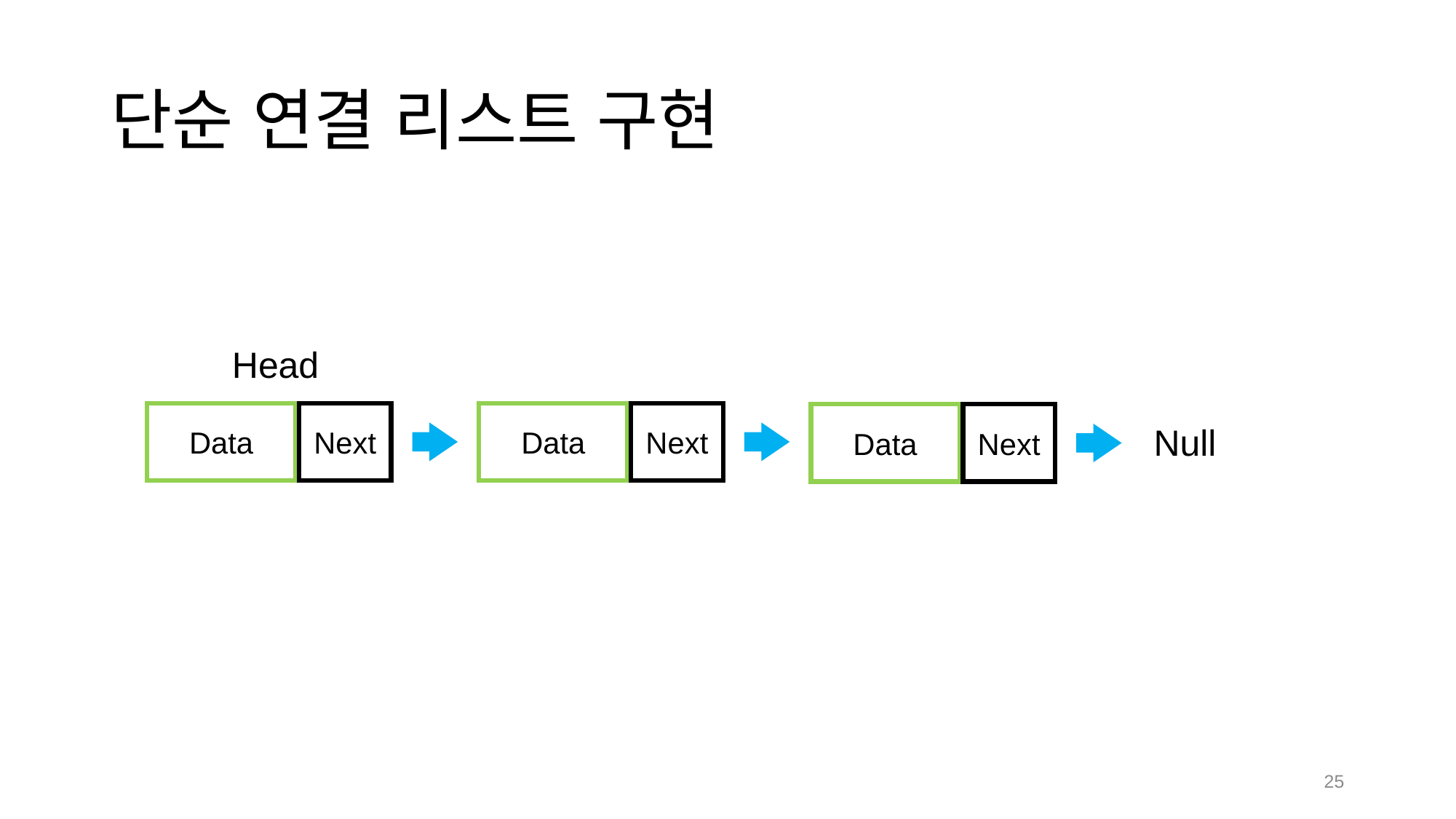

# 단순 연결 리스트 구현
Head
Data
Next
Data
Next
Data
Next
Null

25